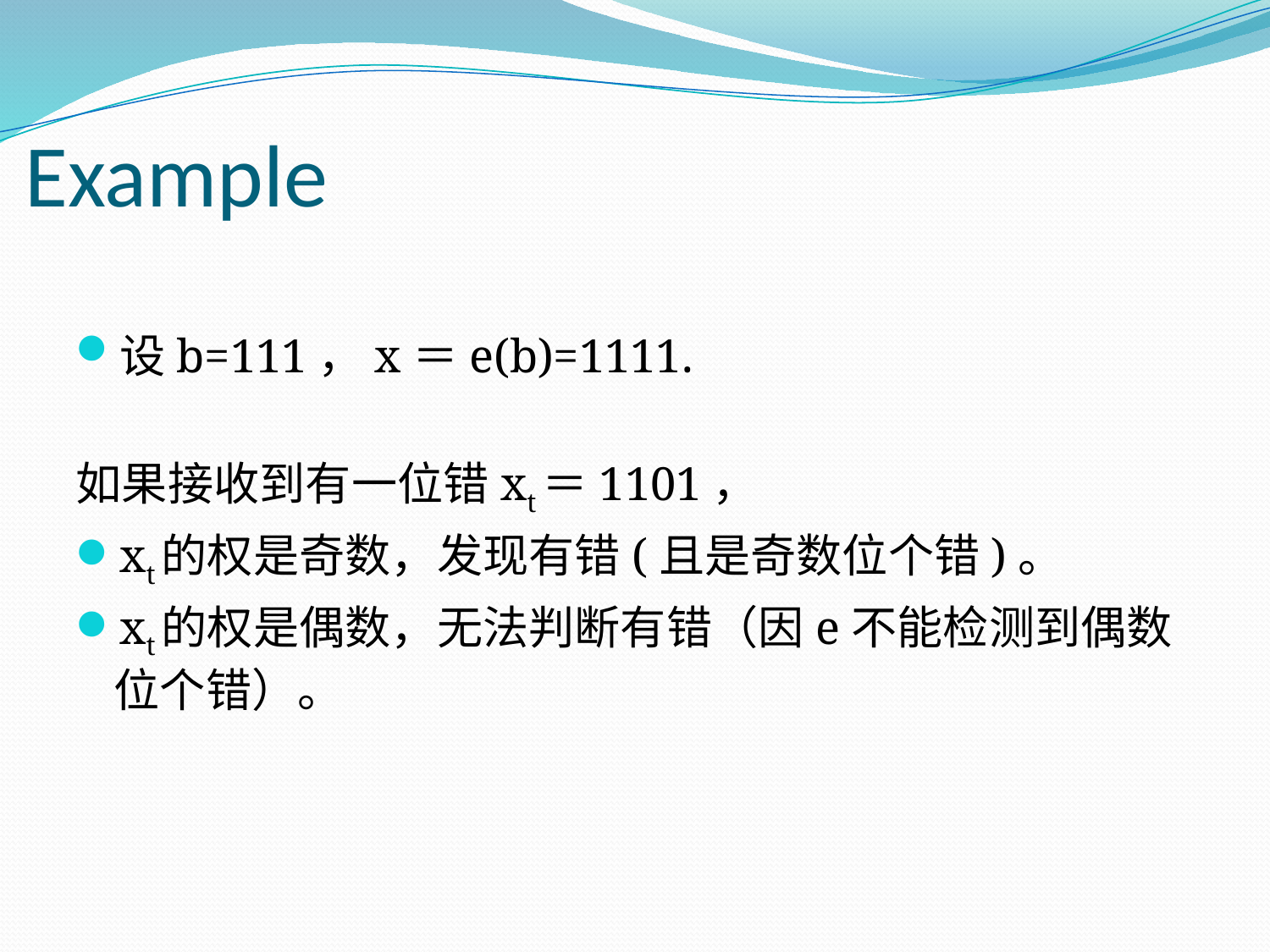

# Example

设b=111，x＝e(b)=1111.

如果接收到有一位错xt＝1101，
xt的权是奇数，发现有错(且是奇数位个错)。
xt的权是偶数，无法判断有错（因e不能检测到偶数位个错）。